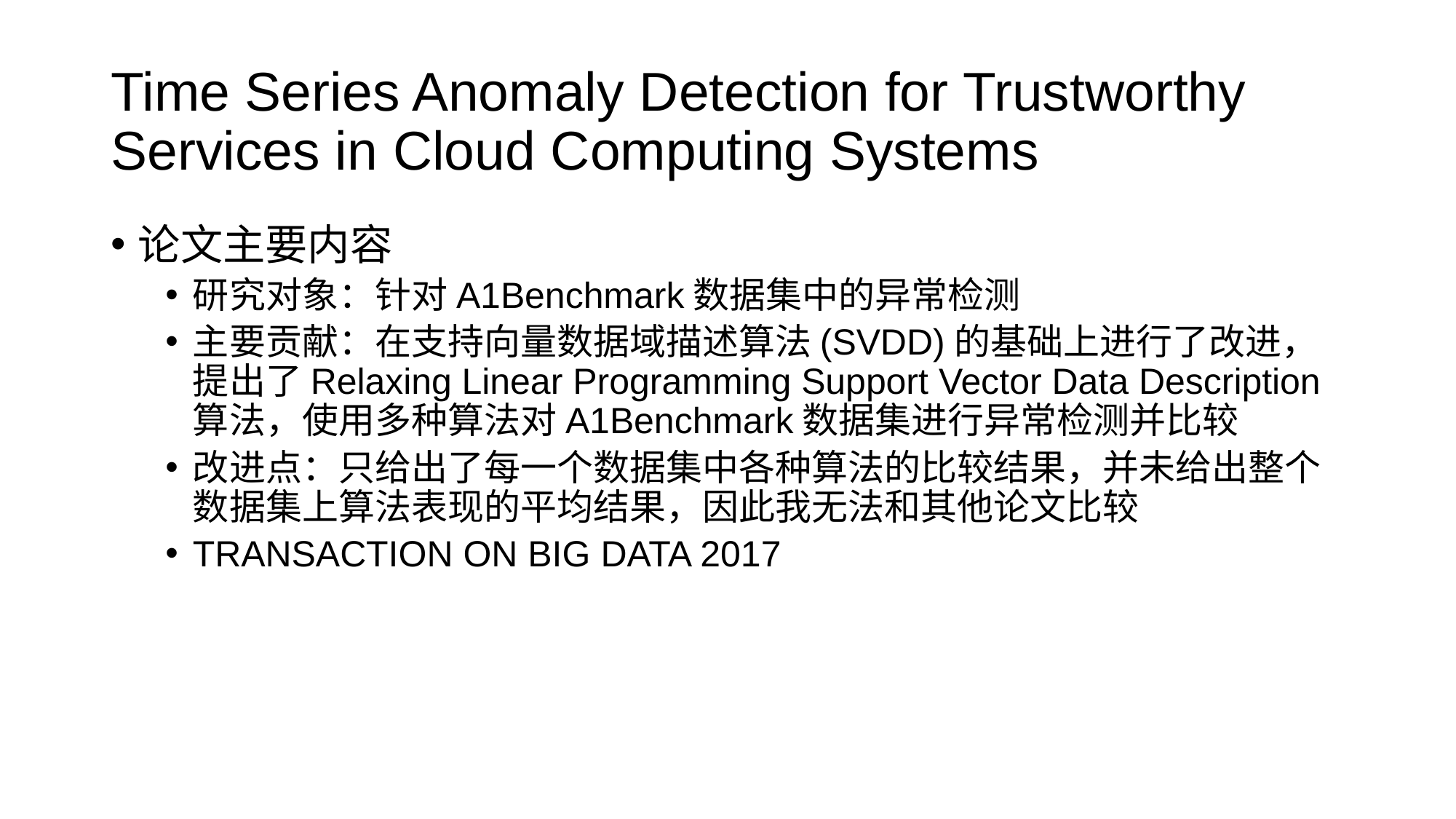

# Time Series Anomaly Detection for Trustworthy Services in Cloud Computing Systems
论文主要内容
研究对象：针对A1Benchmark数据集中的异常检测
主要贡献：在支持向量数据域描述算法(SVDD)的基础上进行了改进，提出了Relaxing Linear Programming Support Vector Data Description算法，使用多种算法对A1Benchmark数据集进行异常检测并比较
改进点：只给出了每一个数据集中各种算法的比较结果，并未给出整个数据集上算法表现的平均结果，因此我无法和其他论文比较
TRANSACTION ON BIG DATA 2017